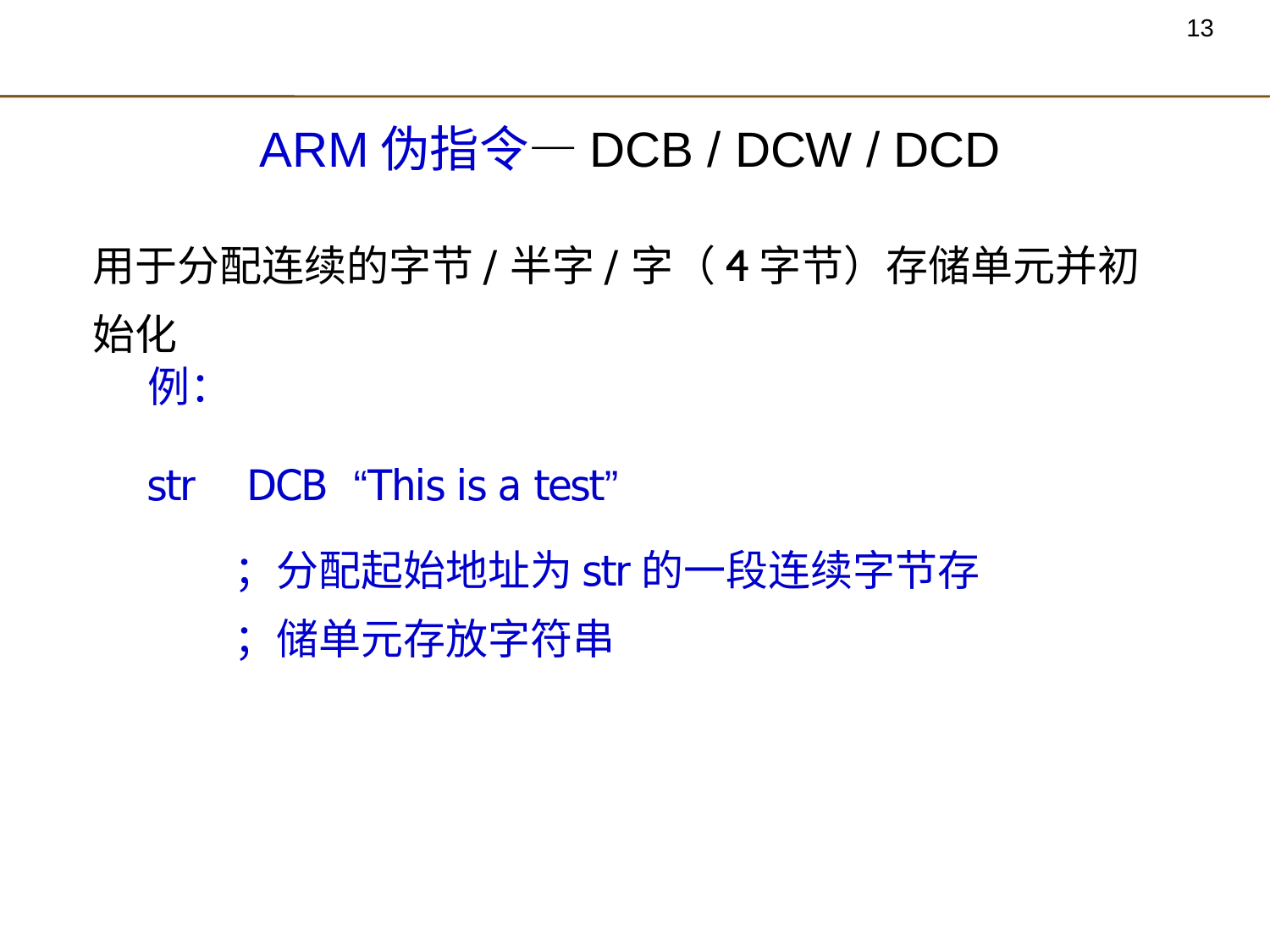

# ARM伪指令—DCB / DCW / DCD
用于分配连续的字节/半字/字（4字节）存储单元并初始化
例：
str    DCB  “This is a test”
        ；分配起始地址为str的一段连续字节存
        ；储单元存放字符串